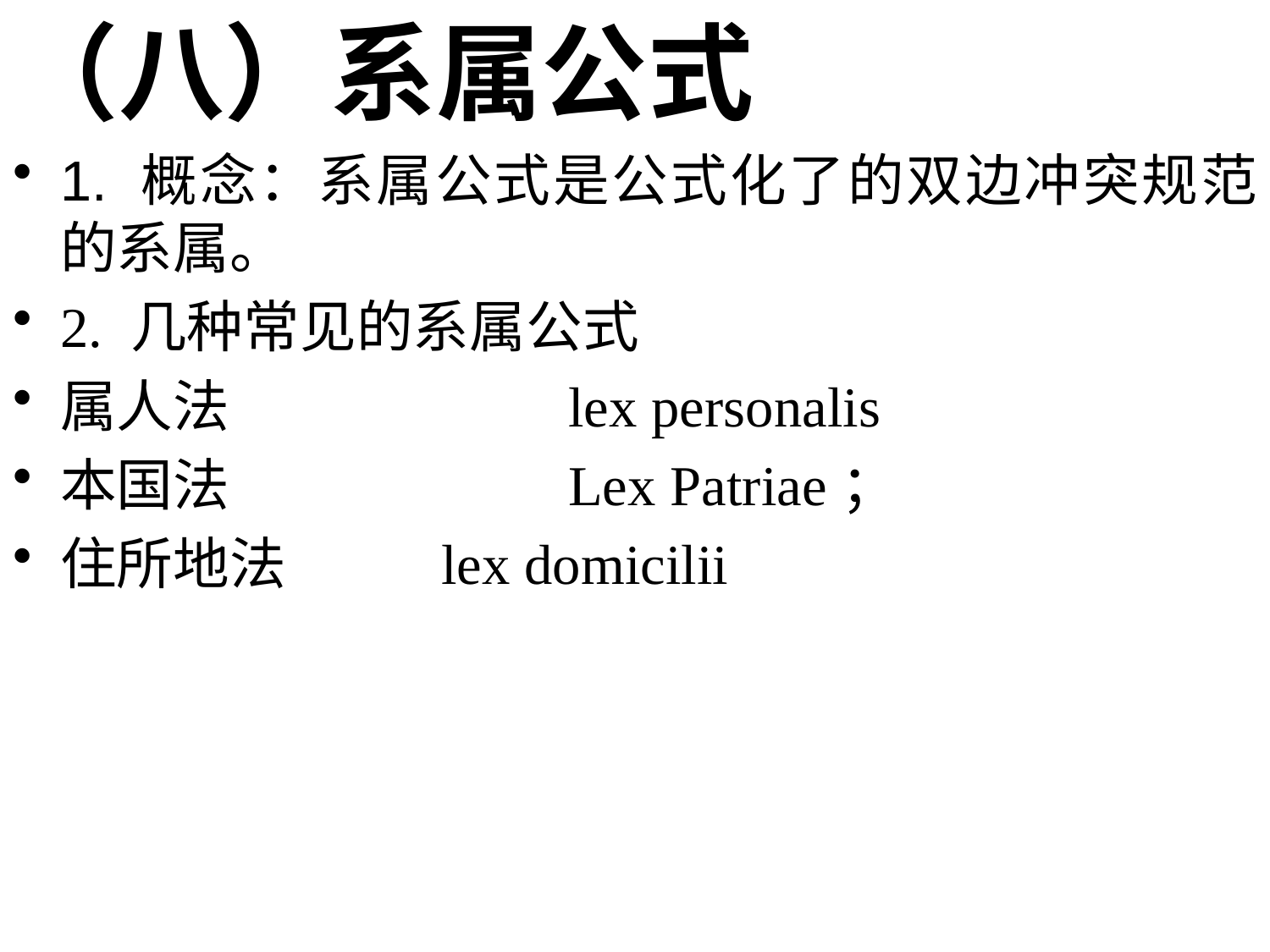

（八）系属公式
1. 概念：系属公式是公式化了的双边冲突规范的系属。
2. 几种常见的系属公式
属人法			lex personalis
本国法		 	Lex Patriae；
住所地法 		lex domicilii